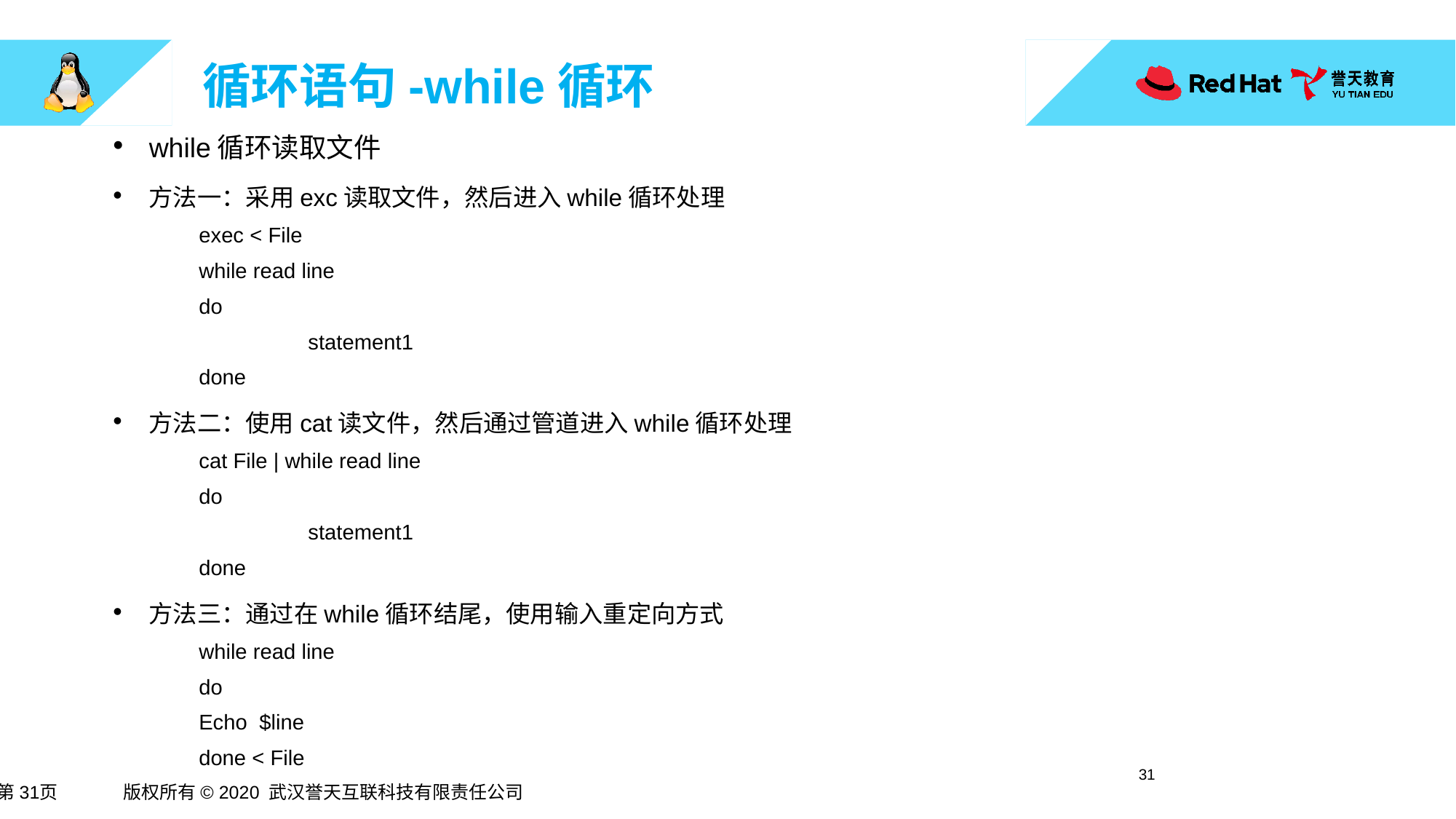

# 循环语句-while循环
while循环读取文件
方法一：采用exc读取文件，然后进入while循环处理
exec < File
while read line
do
	statement1
done
方法二：使用cat读文件，然后通过管道进入while循环处理
cat File | while read line
do
	statement1
done
方法三：通过在while循环结尾，使用输入重定向方式
while read line
do
Echo  $line
done < File
31